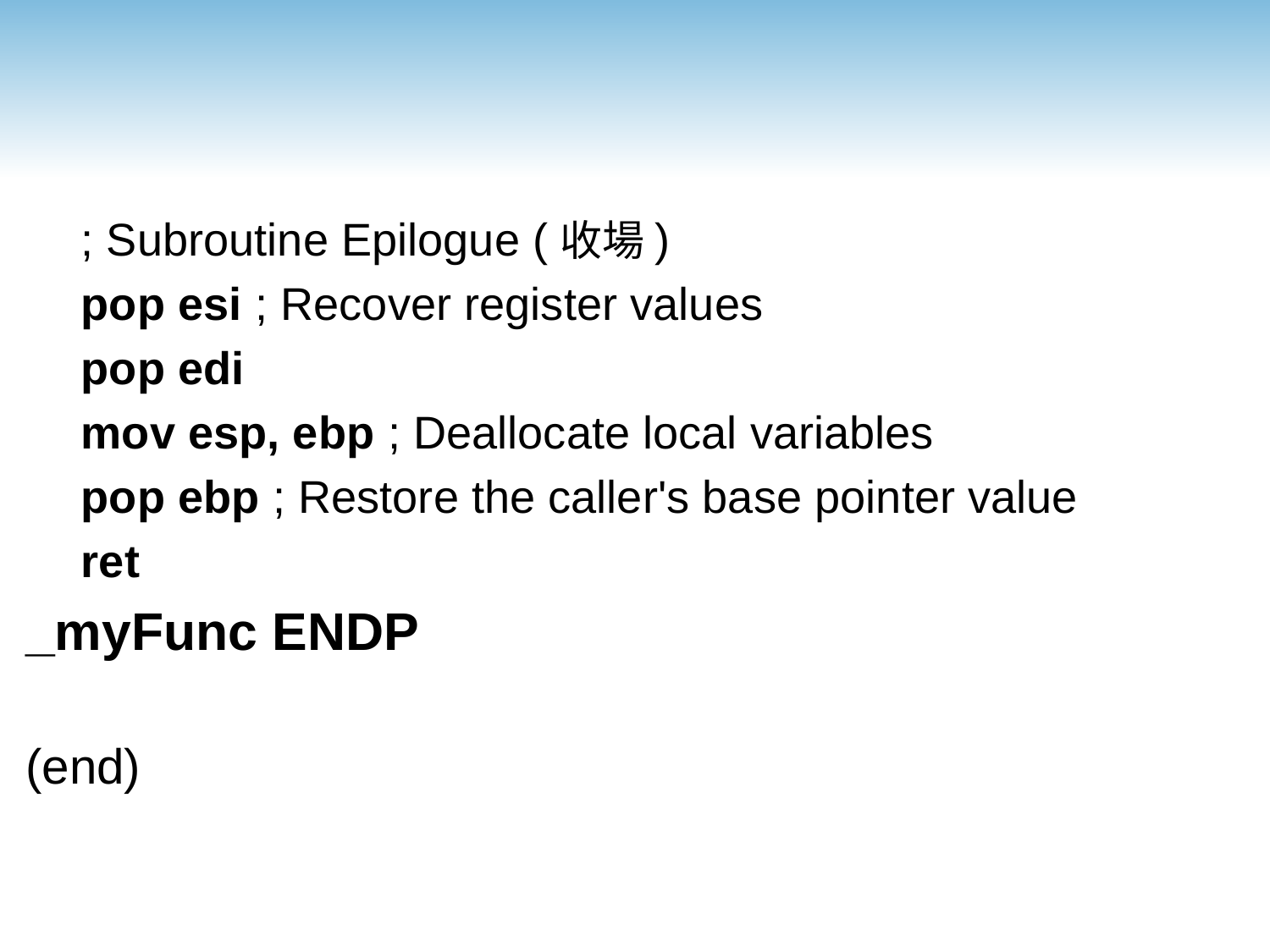

; Subroutine Epilogue (收場)
pop esi ; Recover register values
pop edi
mov esp, ebp ; Deallocate local variables
pop ebp ; Restore the caller's base pointer value
ret
_myFunc ENDP

(end)